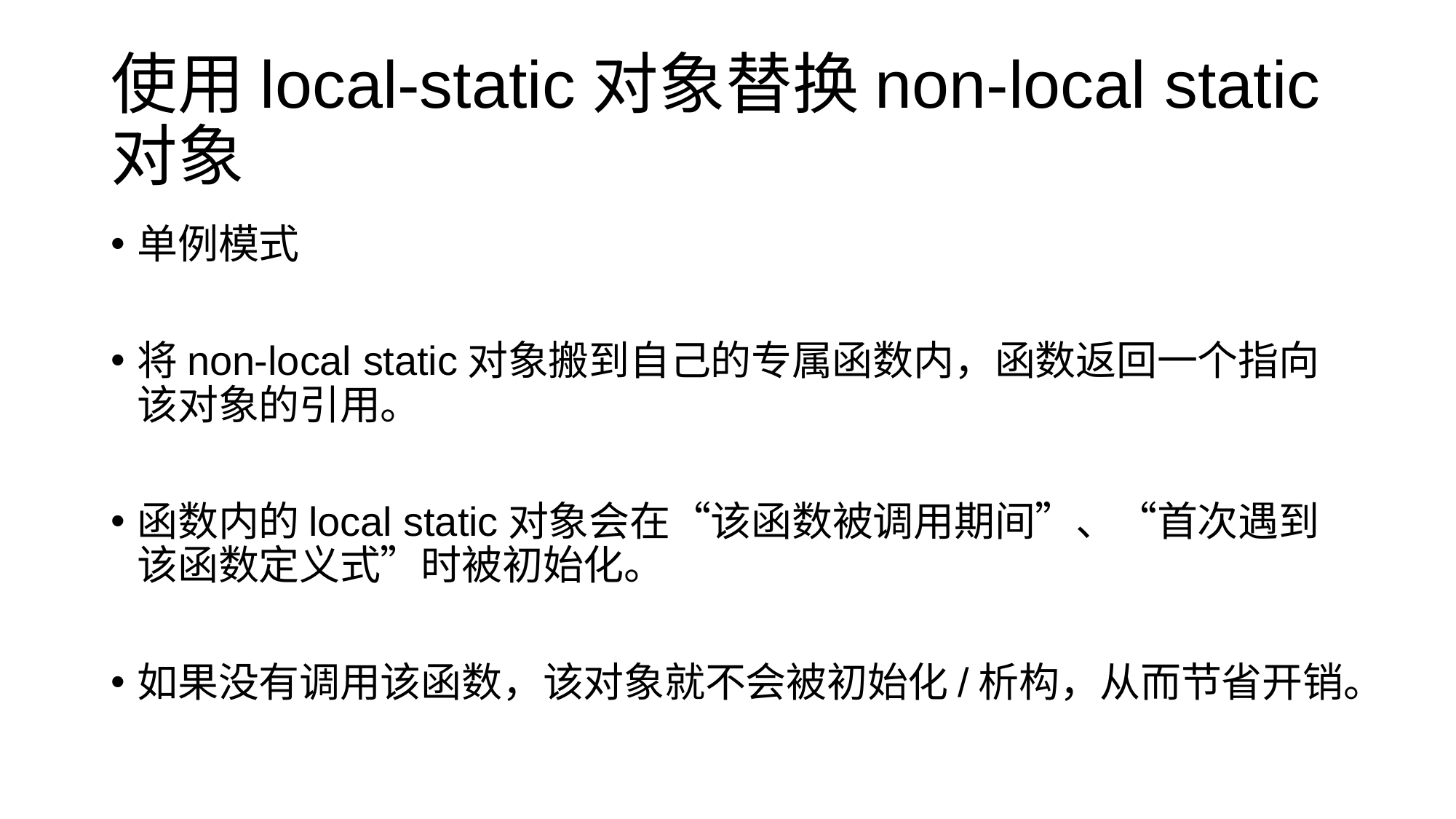

# 使用local-static对象替换non-local static对象
单例模式

将non-local static对象搬到自己的专属函数内，函数返回一个指向该对象的引用。

函数内的local static对象会在“该函数被调用期间”、“首次遇到该函数定义式”时被初始化。

如果没有调用该函数，该对象就不会被初始化/析构，从而节省开销。